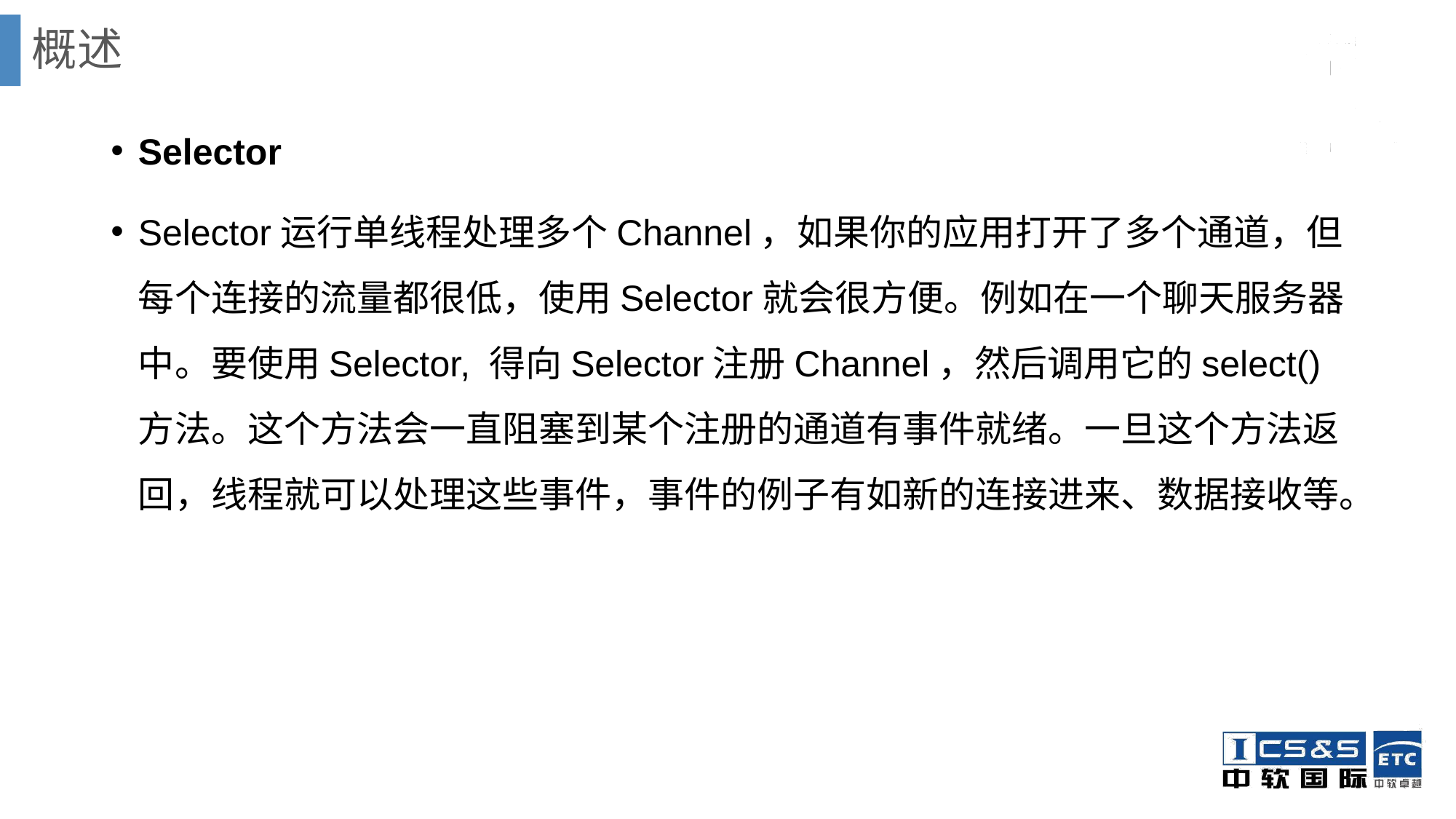

# 概述
Selector
Selector运行单线程处理多个Channel，如果你的应用打开了多个通道，但每个连接的流量都很低，使用Selector就会很方便。例如在一个聊天服务器中。要使用Selector, 得向Selector注册Channel，然后调用它的select()方法。这个方法会一直阻塞到某个注册的通道有事件就绪。一旦这个方法返回，线程就可以处理这些事件，事件的例子有如新的连接进来、数据接收等。